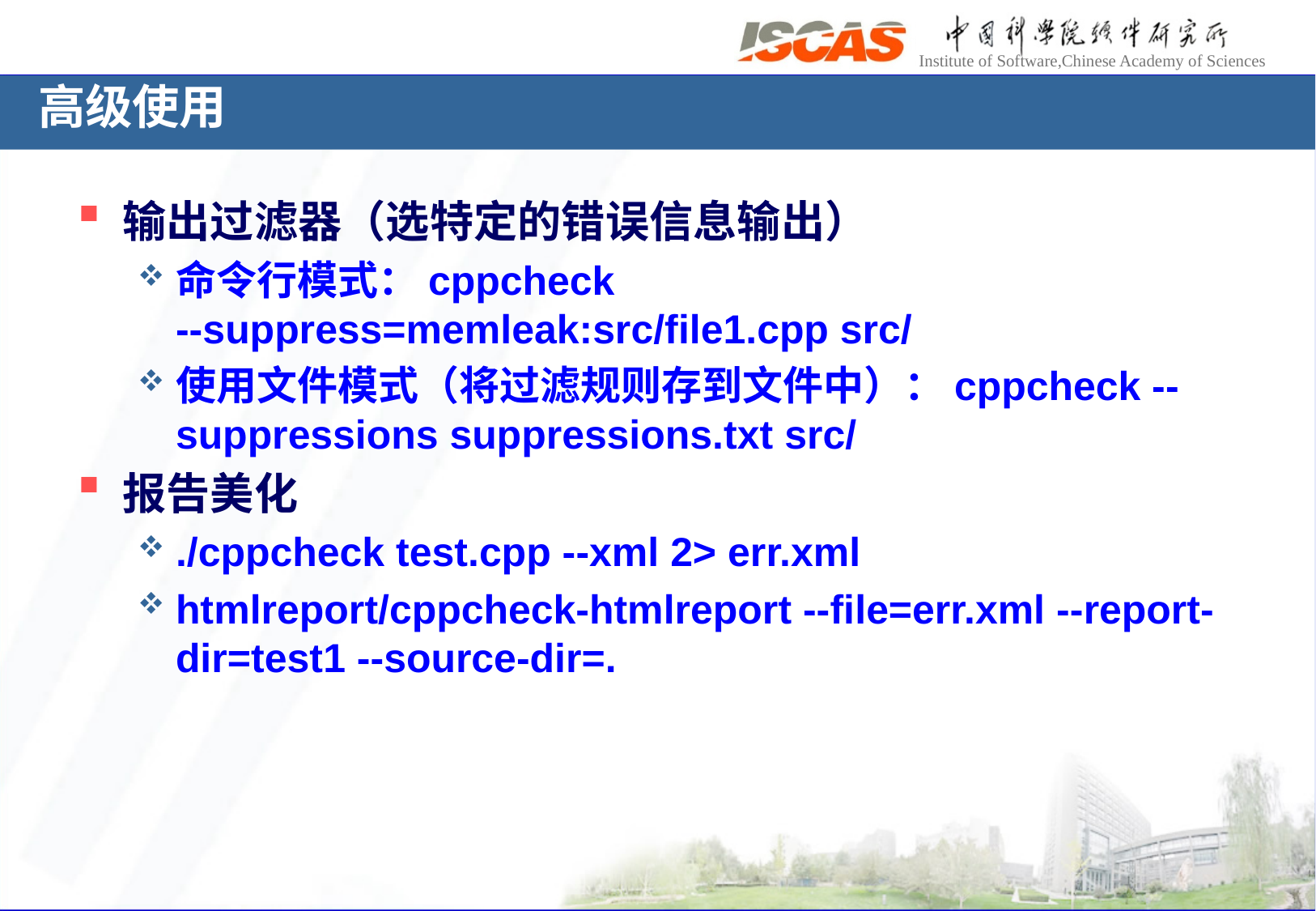

# 高级使用
输出过滤器（选特定的错误信息输出）
命令行模式：cppcheck --suppress=memleak:src/file1.cpp src/
使用文件模式（将过滤规则存到文件中）：cppcheck --suppressions suppressions.txt src/
报告美化
./cppcheck test.cpp --xml 2> err.xml
htmlreport/cppcheck-htmlreport --file=err.xml --report-dir=test1 --source-dir=.